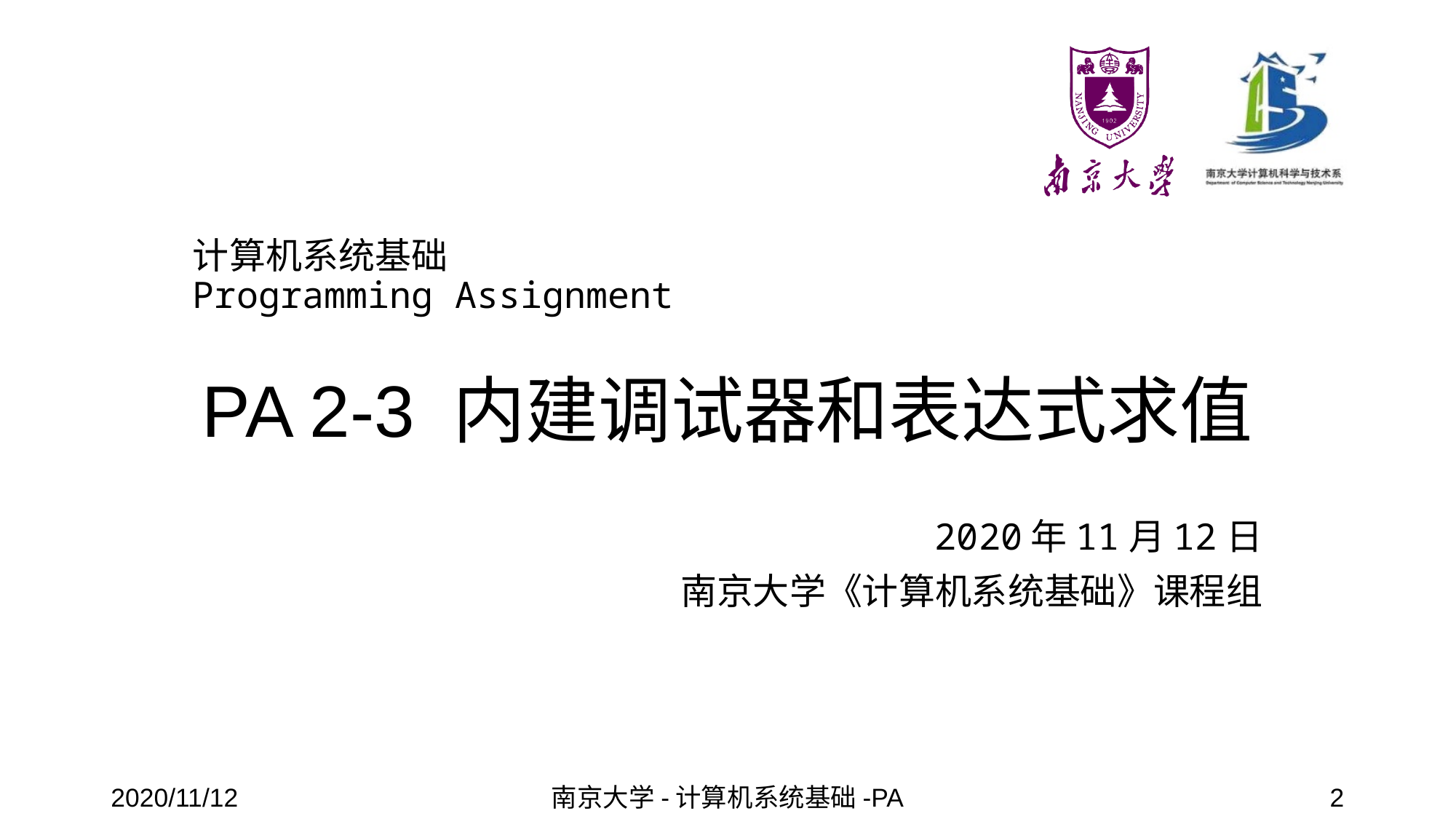

# PA 2-3 内建调试器和表达式求值
计算机系统基础
Programming Assignment
2020年11月12日
南京大学《计算机系统基础》课程组
2020/11/12
南京大学-计算机系统基础-PA
2